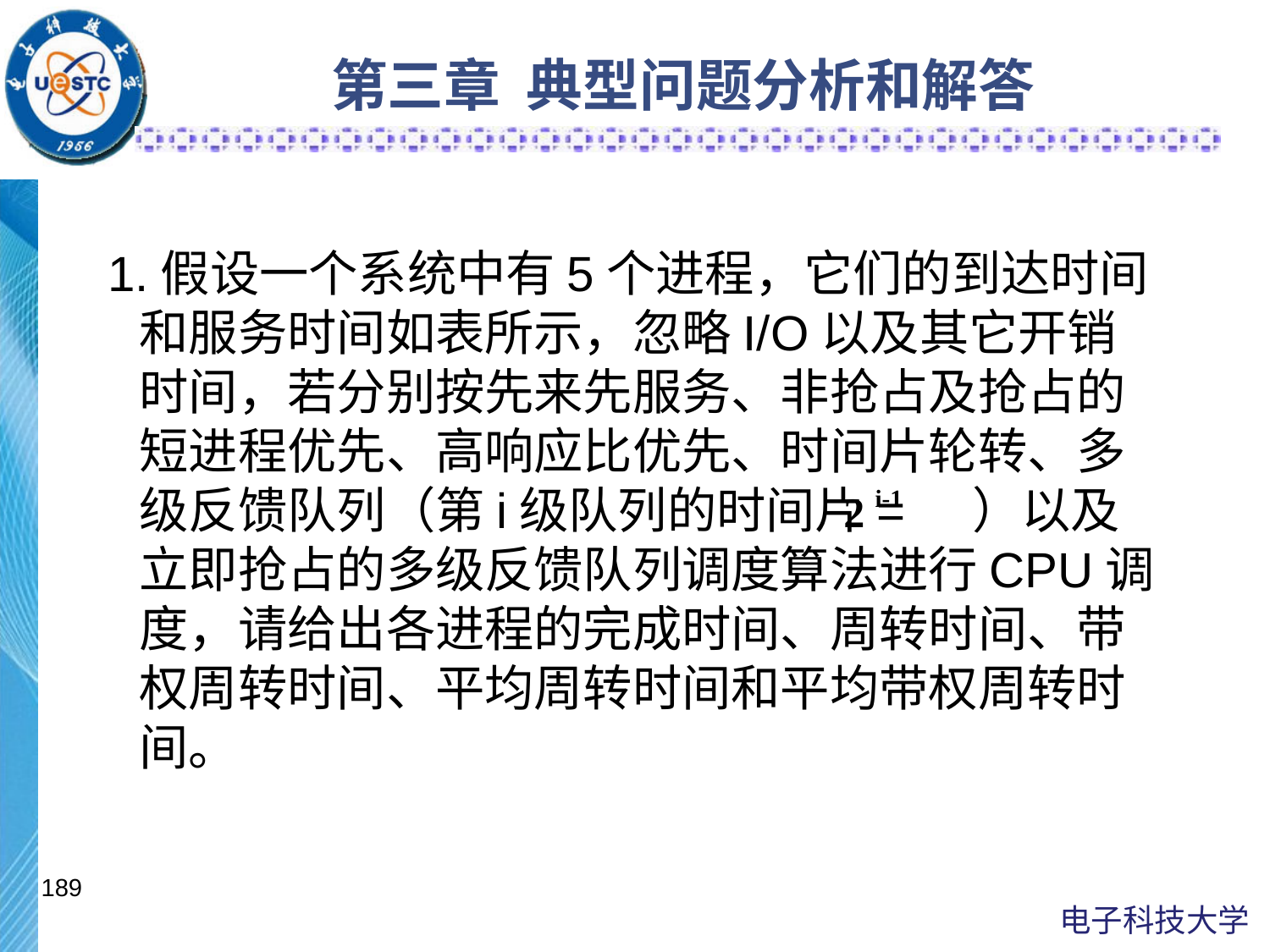

# 第三章  典型问题分析和解答
1.假设一个系统中有5个进程，它们的到达时间和服务时间如表所示，忽略I/O以及其它开销时间，若分别按先来先服务、非抢占及抢占的短进程优先、高响应比优先、时间片轮转、多级反馈队列（第i级队列的时间片=    ）以及立即抢占的多级反馈队列调度算法进行CPU调度，请给出各进程的完成时间、周转时间、带权周转时间、平均周转时间和平均带权周转时间。
i-1
2
189